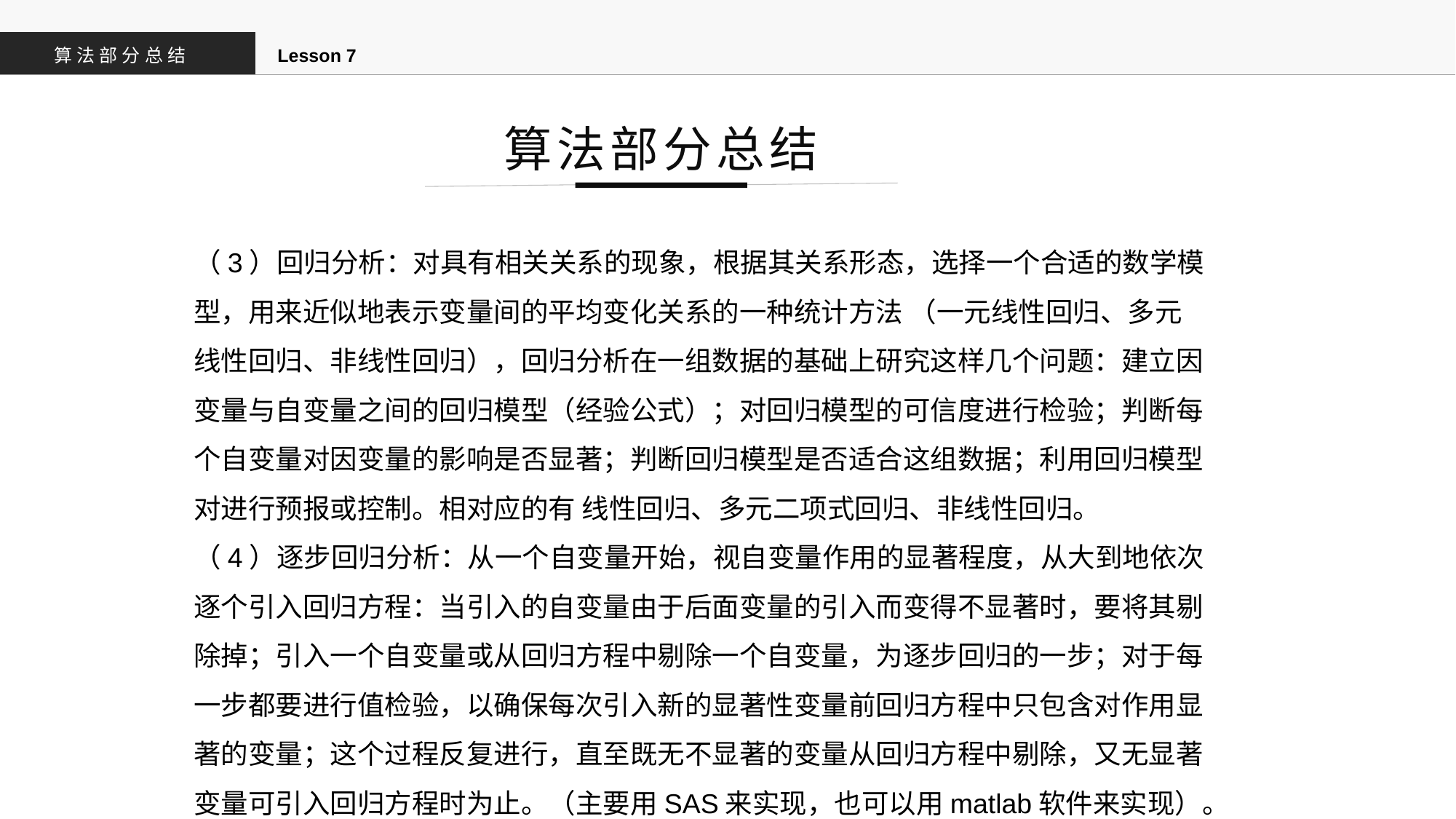

算法部分总结
Lesson 7
算法部分总结

（3）回归分析：对具有相关关系的现象，根据其关系形态，选择一个合适的数学模型，用来近似地表示变量间的平均变化关系的一种统计方法 （一元线性回归、多元线性回归、非线性回归），回归分析在一组数据的基础上研究这样几个问题：建立因变量与自变量之间的回归模型（经验公式）；对回归模型的可信度进行检验；判断每个自变量对因变量的影响是否显著；判断回归模型是否适合这组数据；利用回归模型对进行预报或控制。相对应的有 线性回归、多元二项式回归、非线性回归。
（4）逐步回归分析：从一个自变量开始，视自变量作用的显著程度，从大到地依次逐个引入回归方程：当引入的自变量由于后面变量的引入而变得不显著时，要将其剔除掉；引入一个自变量或从回归方程中剔除一个自变量，为逐步回归的一步；对于每一步都要进行值检验，以确保每次引入新的显著性变量前回归方程中只包含对作用显著的变量；这个过程反复进行，直至既无不显著的变量从回归方程中剔除，又无显著变量可引入回归方程时为止。（主要用SAS来实现，也可以用matlab软件来实现）。